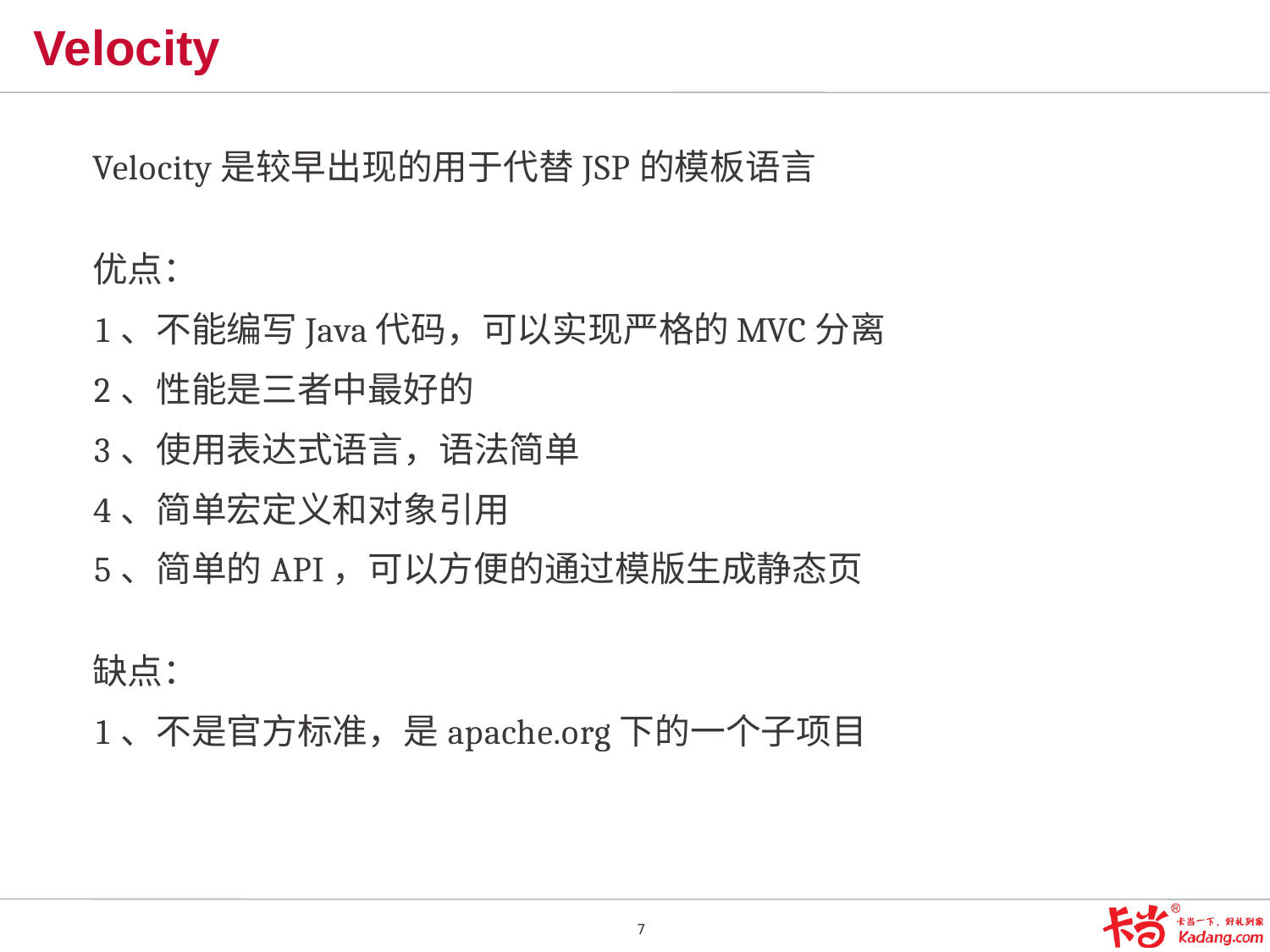

# Velocity
Velocity是较早出现的用于代替JSP的模板语言
优点：
1、不能编写Java代码，可以实现严格的MVC分离
2、性能是三者中最好的
3、使用表达式语言，语法简单
4、简单宏定义和对象引用
5、简单的API，可以方便的通过模版生成静态页
缺点：
1、不是官方标准，是apache.org下的一个子项目